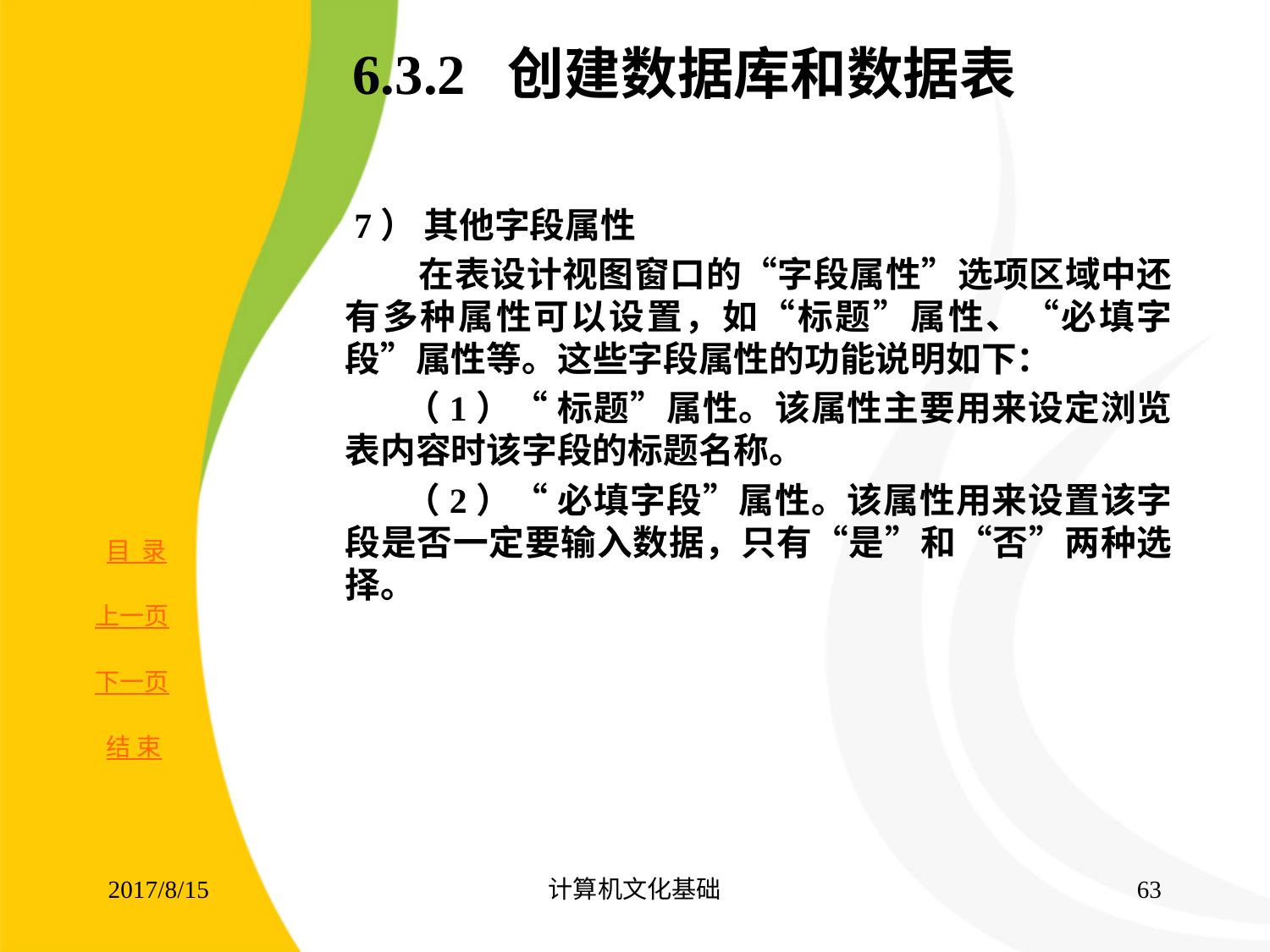

# 6.3.2  创建数据库和数据表
           7） 其他字段属性
             在表设计视图窗口的“字段属性”选项区域中还有多种属性可以设置，如“标题”属性、“必填字段”属性等。这些字段属性的功能说明如下：
           （1）“ 标题”属性。该属性主要用来设定浏览表内容时该字段的标题名称。
           （2）“ 必填字段”属性。该属性用来设置该字段是否一定要输入数据，只有“是”和“否”两种选择。
2017/8/15
计算机文化基础
63